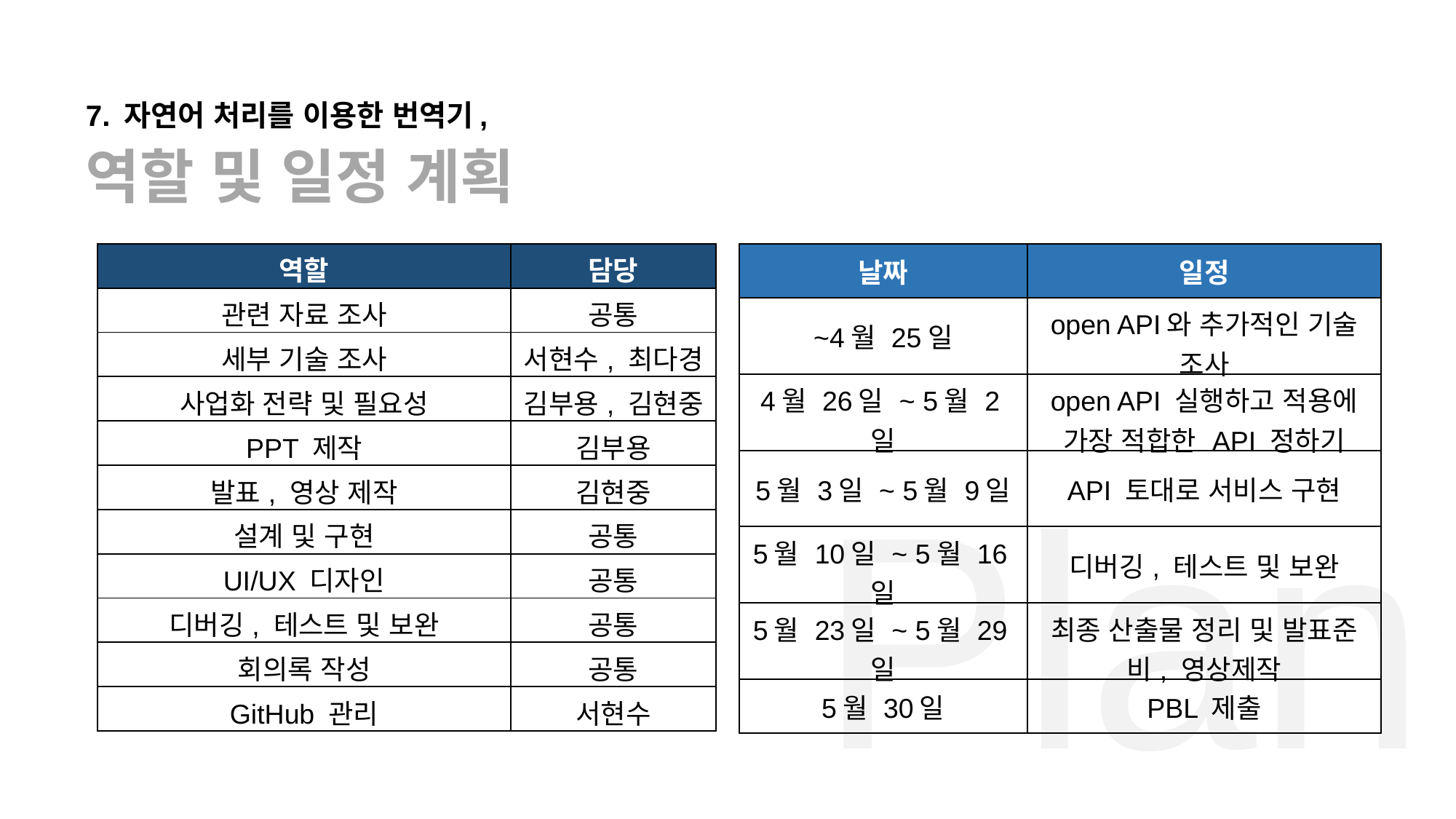

7. 자연어 처리를 이용한 번역기,
역할 및 일정 계획
| 역할 | 담당 |
| --- | --- |
| 관련 자료 조사 | 공통 |
| 세부 기술 조사 | 서현수, 최다경 |
| 사업화 전략 및 필요성 | 김부용, 김현중 |
| PPT 제작 | 김부용 |
| 발표, 영상 제작 | 김현중 |
| 설계 및 구현 | 공통 |
| UI/UX 디자인 | 공통 |
| 디버깅, 테스트 및 보완 | 공통 |
| 회의록 작성 | 공통 |
| GitHub 관리 | 서현수 |
| 날짜 | 일정 |
| --- | --- |
| ~4월 25일 | open API와 추가적인 기술 조사 |
| 4월 26일 ~ 5월 2일 | open API 실행하고 적용에 가장 적합한 API 정하기 |
| 5월 3일 ~ 5월 9일 | API 토대로 서비스 구현 |
| 5월 10일 ~ 5월 16일 | 디버깅, 테스트 및 보완 |
| 5월 23일 ~ 5월 29일 | 최종 산출물 정리 및 발표준비, 영상제작 |
| 5월 30일 | PBL 제출 |
Plan